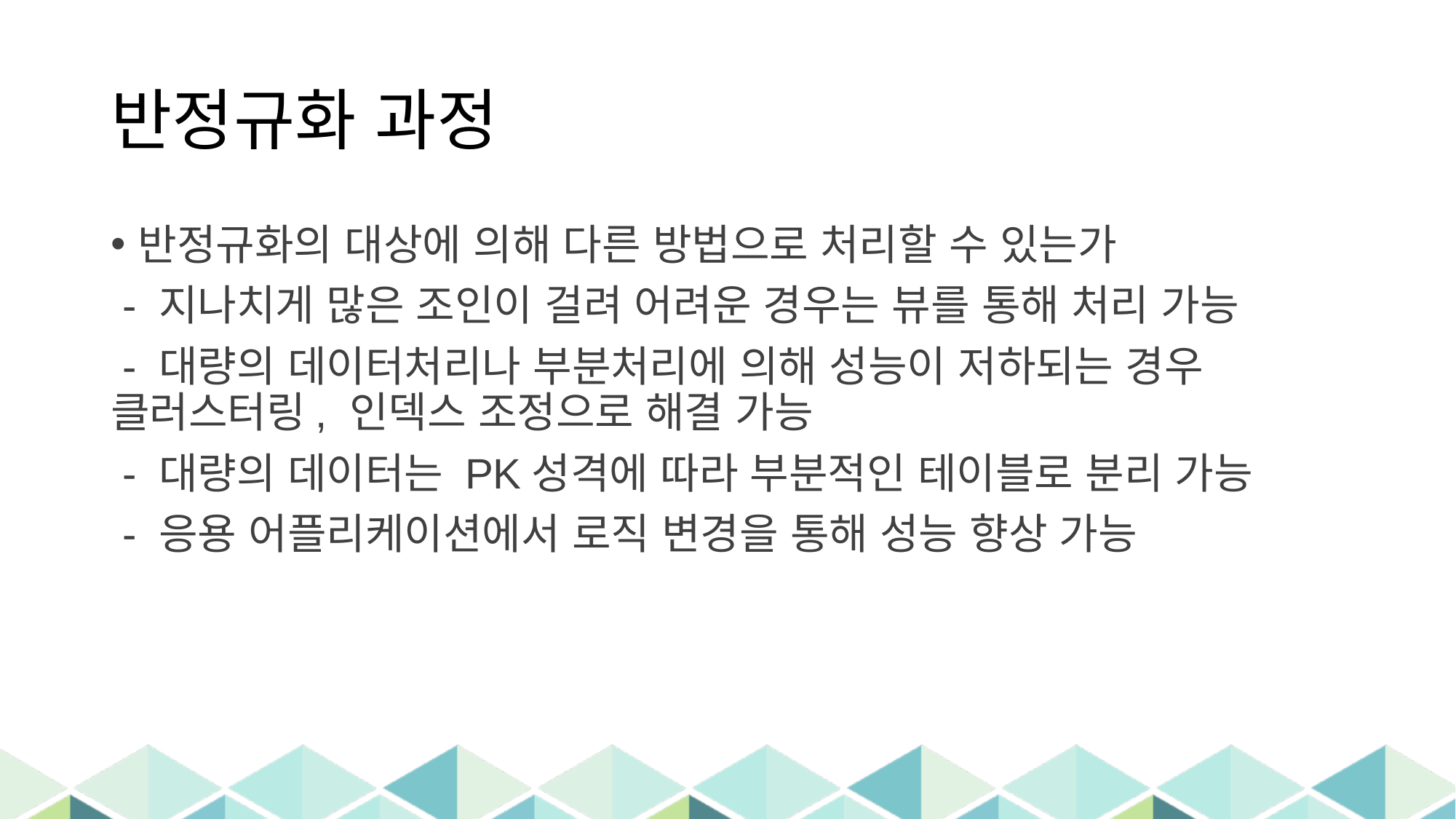

# 반정규화 과정
반정규화의 대상에 의해 다른 방법으로 처리할 수 있는가
 - 지나치게 많은 조인이 걸려 어려운 경우는 뷰를 통해 처리 가능
 - 대량의 데이터처리나 부분처리에 의해 성능이 저하되는 경우 클러스터링, 인덱스 조정으로 해결 가능
 - 대량의 데이터는 PK성격에 따라 부분적인 테이블로 분리 가능
 - 응용 어플리케이션에서 로직 변경을 통해 성능 향상 가능